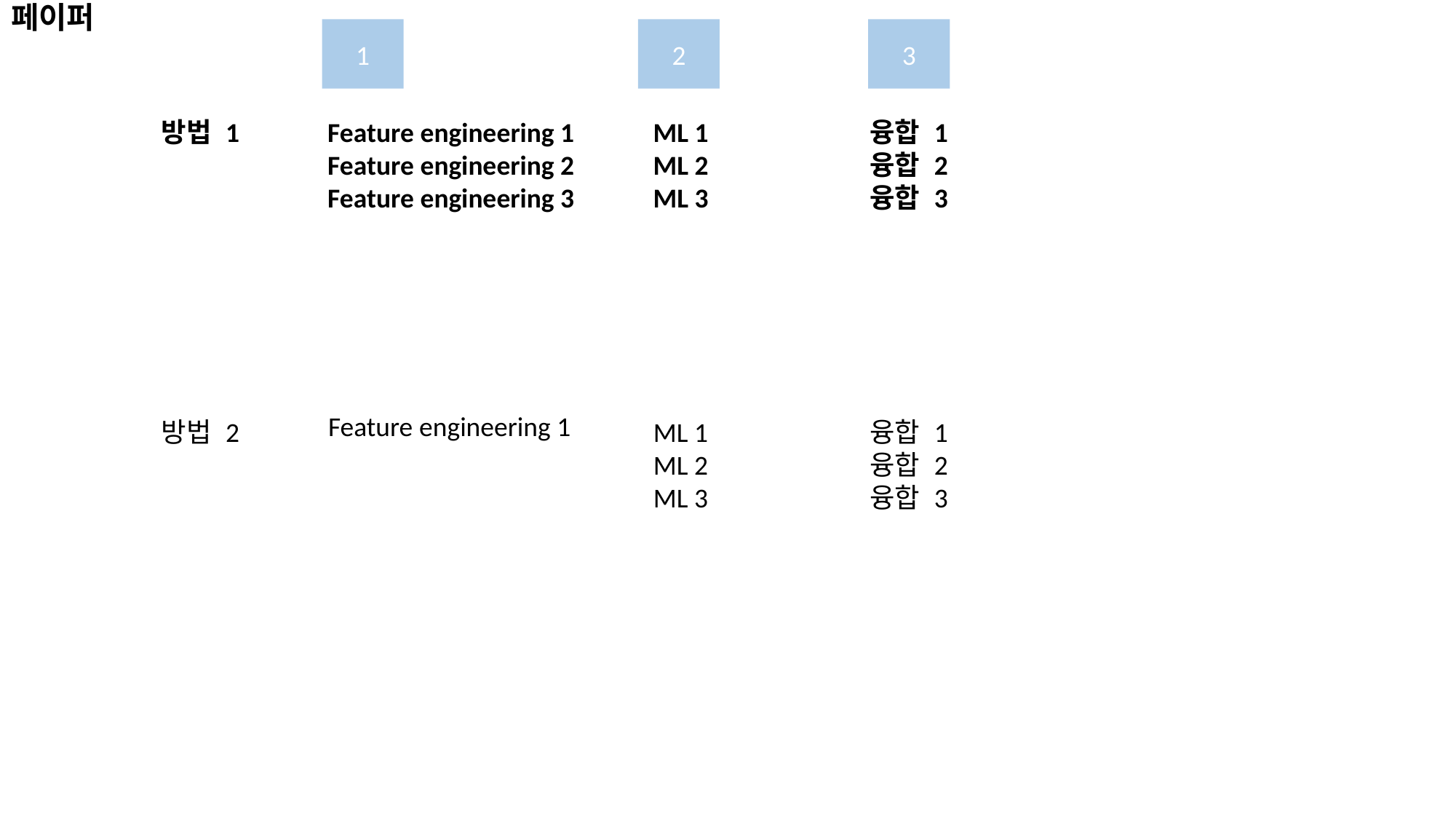

# 페이퍼
1
2
3
방법 1
Feature engineering 1
Feature engineering 2
Feature engineering 3

ML 1
ML 2
ML 3

융합 1
융합 2
융합 3

Feature engineering 1

융합 1
융합 2
융합 3

방법 2
ML 1
ML 2
ML 3